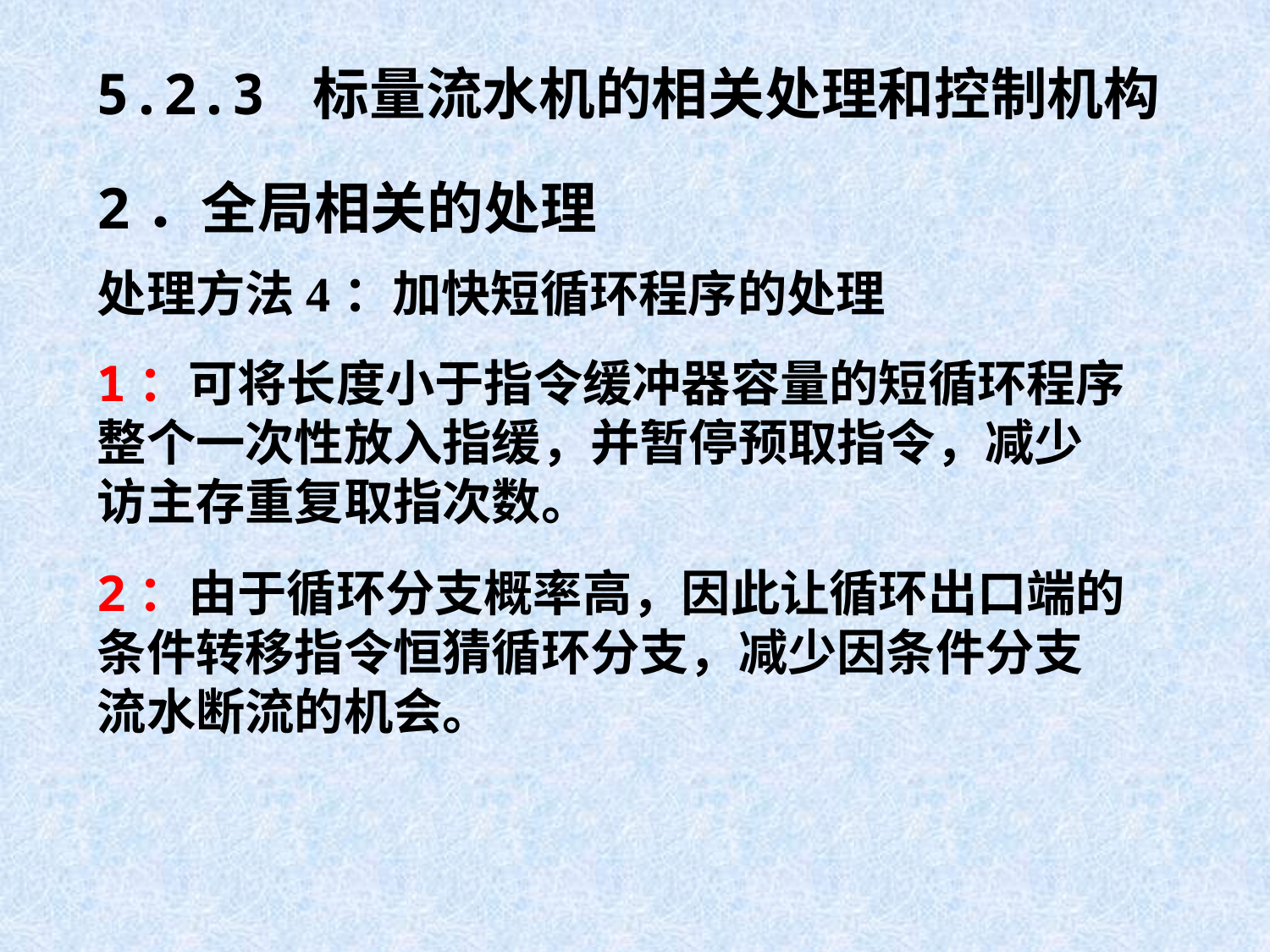

5.2.3 标量流水机的相关处理和控制机构
2．全局相关的处理
处理方法4：加快短循环程序的处理
1：可将长度小于指令缓冲器容量的短循环程序整个一次性放入指缓，并暂停预取指令，减少访主存重复取指次数。
2：由于循环分支概率高，因此让循环出口端的条件转移指令恒猜循环分支，减少因条件分支流水断流的机会。